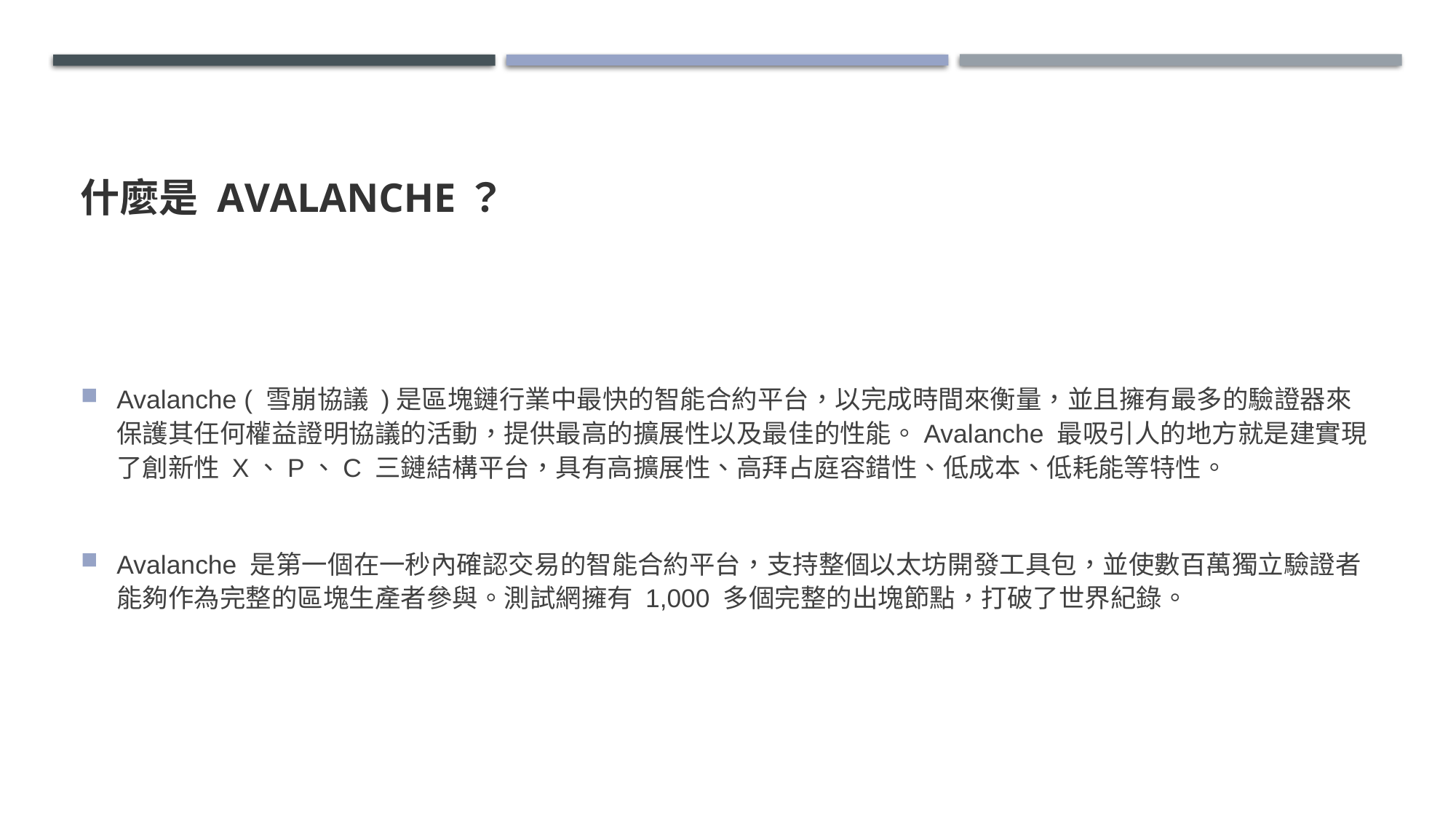

# 什麼是 Avalanche？
Avalanche ( 雪崩協議 )是區塊鏈行業中最快的智能合約平台，以完成時間來衡量，並且擁有最多的驗證器來保護其任何權益證明協議的活動，提供最高的擴展性以及最佳的性能。Avalanche 最吸引人的地方就是建實現了創新性 X、P、C 三鏈結構平台，具有高擴展性、高拜占庭容錯性、低成本、低耗能等特性。

Avalanche 是第一個在一秒內確認交易的智能合約平台，支持整個以太坊開發工具包，並使數百萬獨立驗證者能夠作為完整的區塊生產者參與。測試網擁有 1,000 多個完整的出塊節點，打破了世界紀錄。